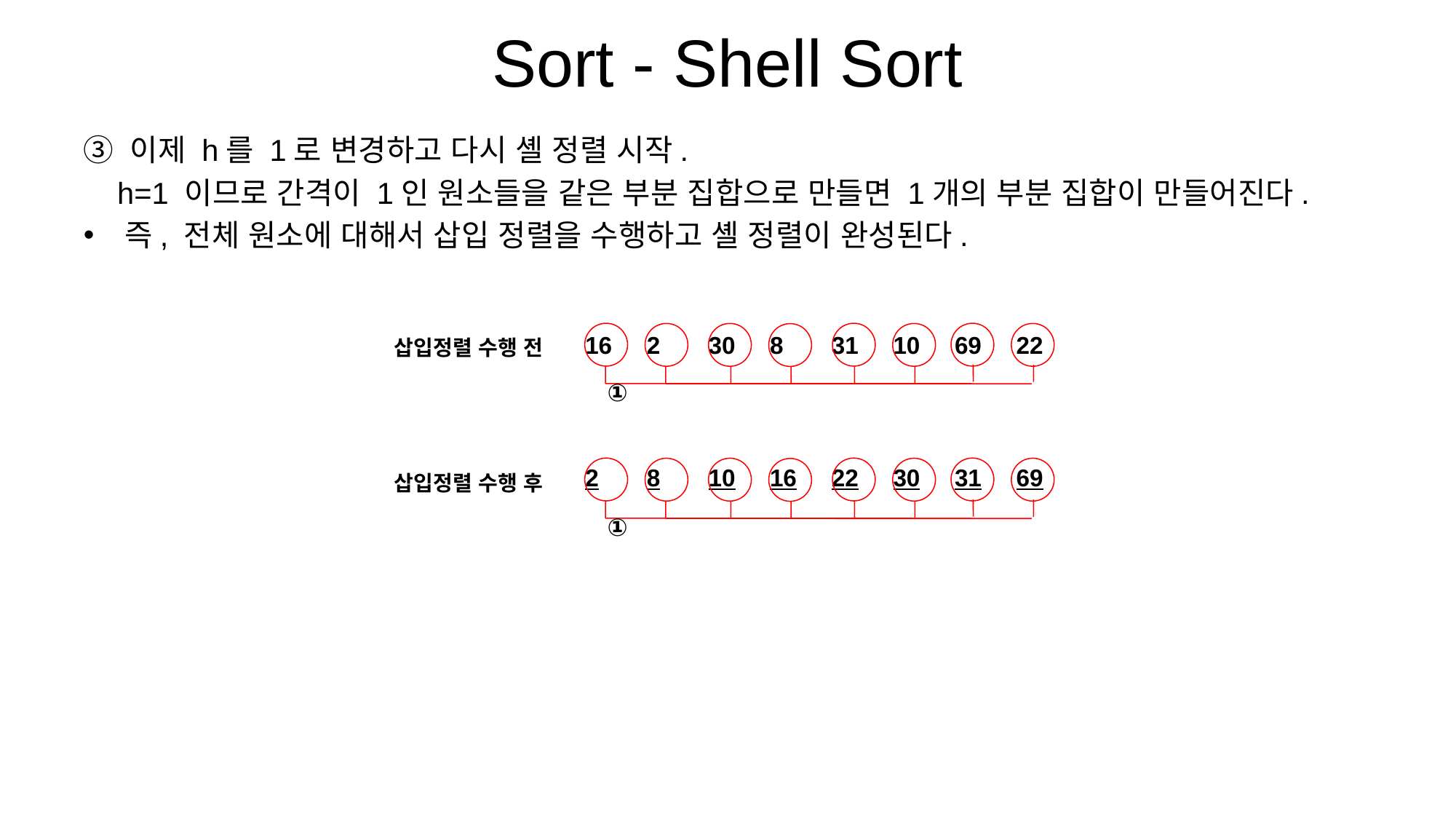

# Sort - Shell Sort
③ 이제 h를 1로 변경하고 다시 셸 정렬 시작.
    h=1 이므로 간격이 1인 원소들을 같은 부분 집합으로 만들면 1개의 부분 집합이 만들어진다.
즉, 전체 원소에 대해서 삽입 정렬을 수행하고 셸 정렬이 완성된다.

①

| 16 | 2 | 30 | 8 | 31 | 10 | 69 | 22 |
| --- | --- | --- | --- | --- | --- | --- | --- |
삽입정렬 수행 전

①

| 2 | 8 | 10 | 16 | 22 | 30 | 31 | 69 |
| --- | --- | --- | --- | --- | --- | --- | --- |

삽입정렬 수행 후